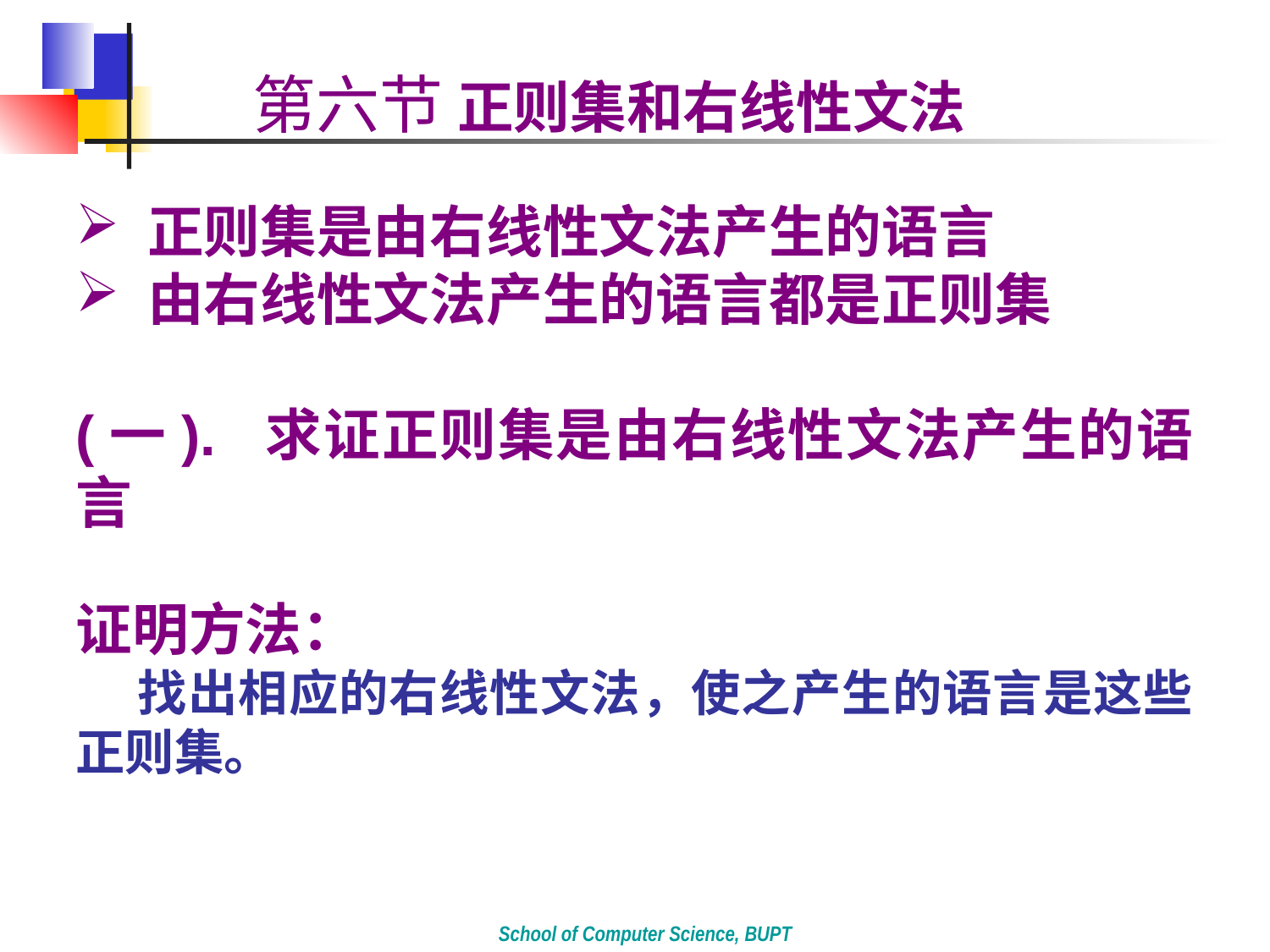

第六节 正则集和右线性文法
 正则集是由右线性文法产生的语言
 由右线性文法产生的语言都是正则集

(一).  求证正则集是由右线性文法产生的语言

证明方法：
    找出相应的右线性文法，使之产生的语言是这些正则集。

School of Computer Science, BUPT
1